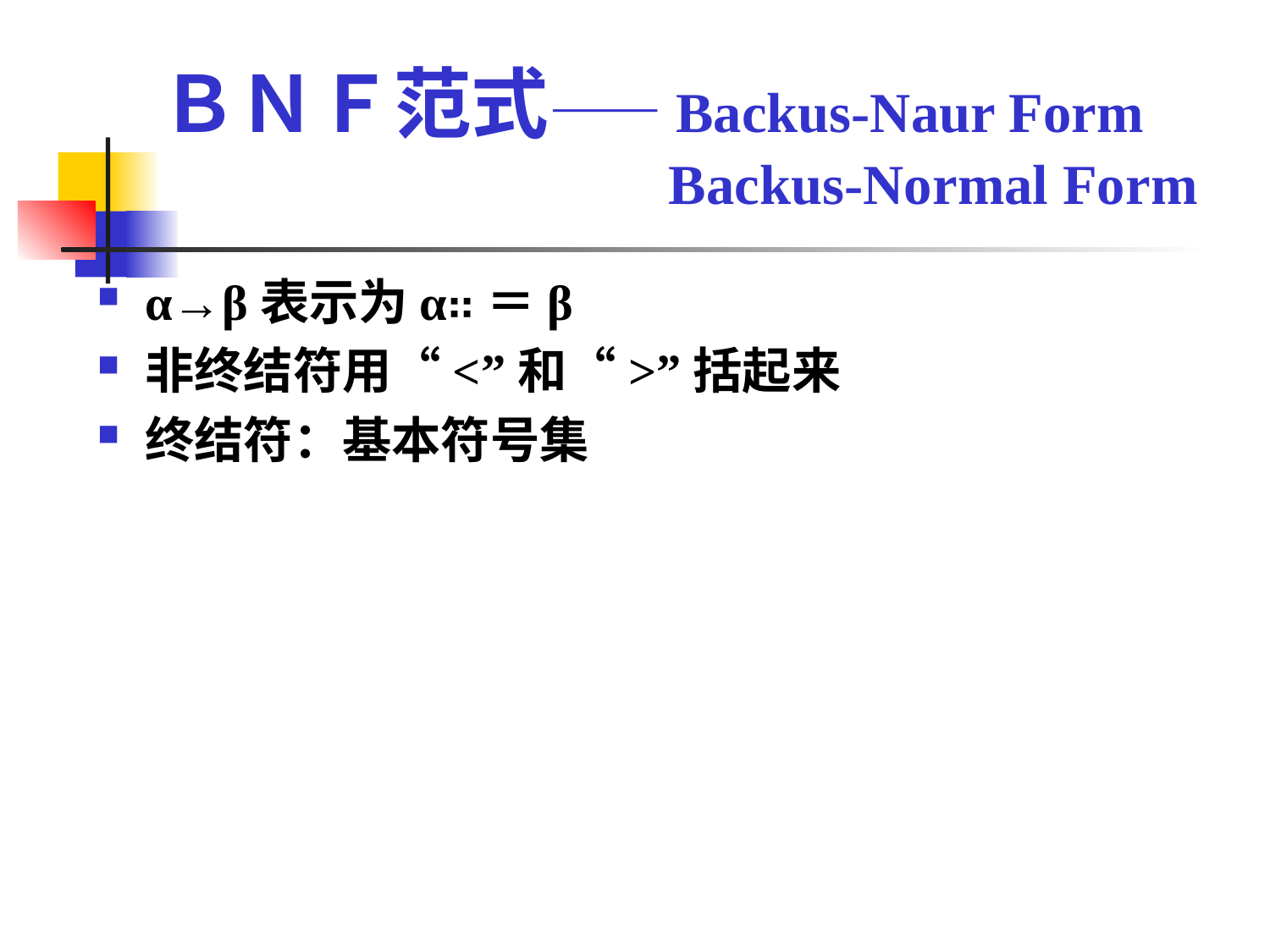

# ＢＮＦ范式——Backus-Naur Form Backus-Normal Form
α→β表示为α∷＝β
非终结符用“<”和“>”括起来
终结符：基本符号集